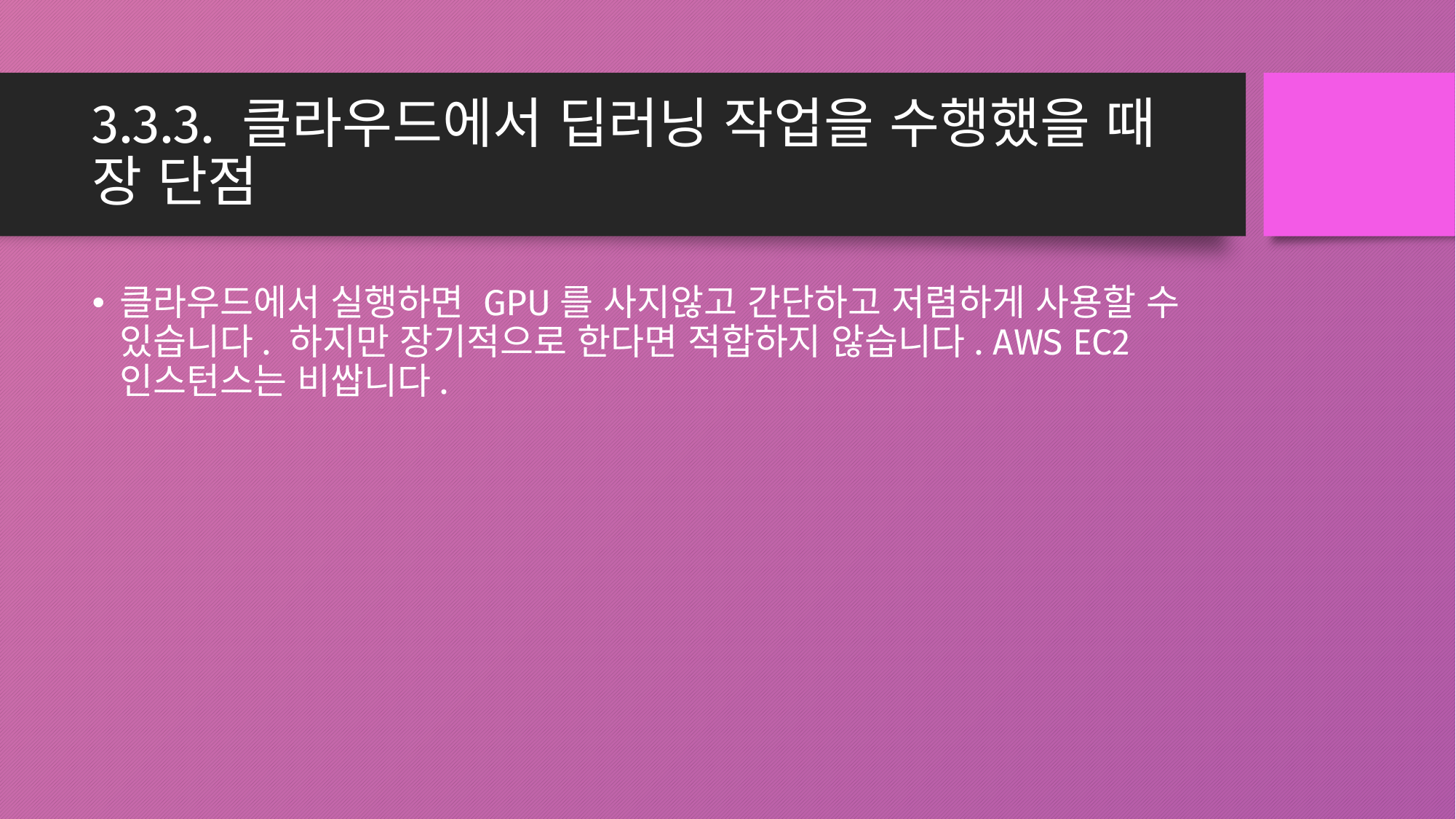

# 3.3.3. 클라우드에서 딥러닝 작업을 수행했을 때 장 단점
클라우드에서 실행하면 GPU를 사지않고 간단하고 저렴하게 사용할 수 있습니다. 하지만 장기적으로 한다면 적합하지 않습니다. AWS EC2인스턴스는 비쌉니다.